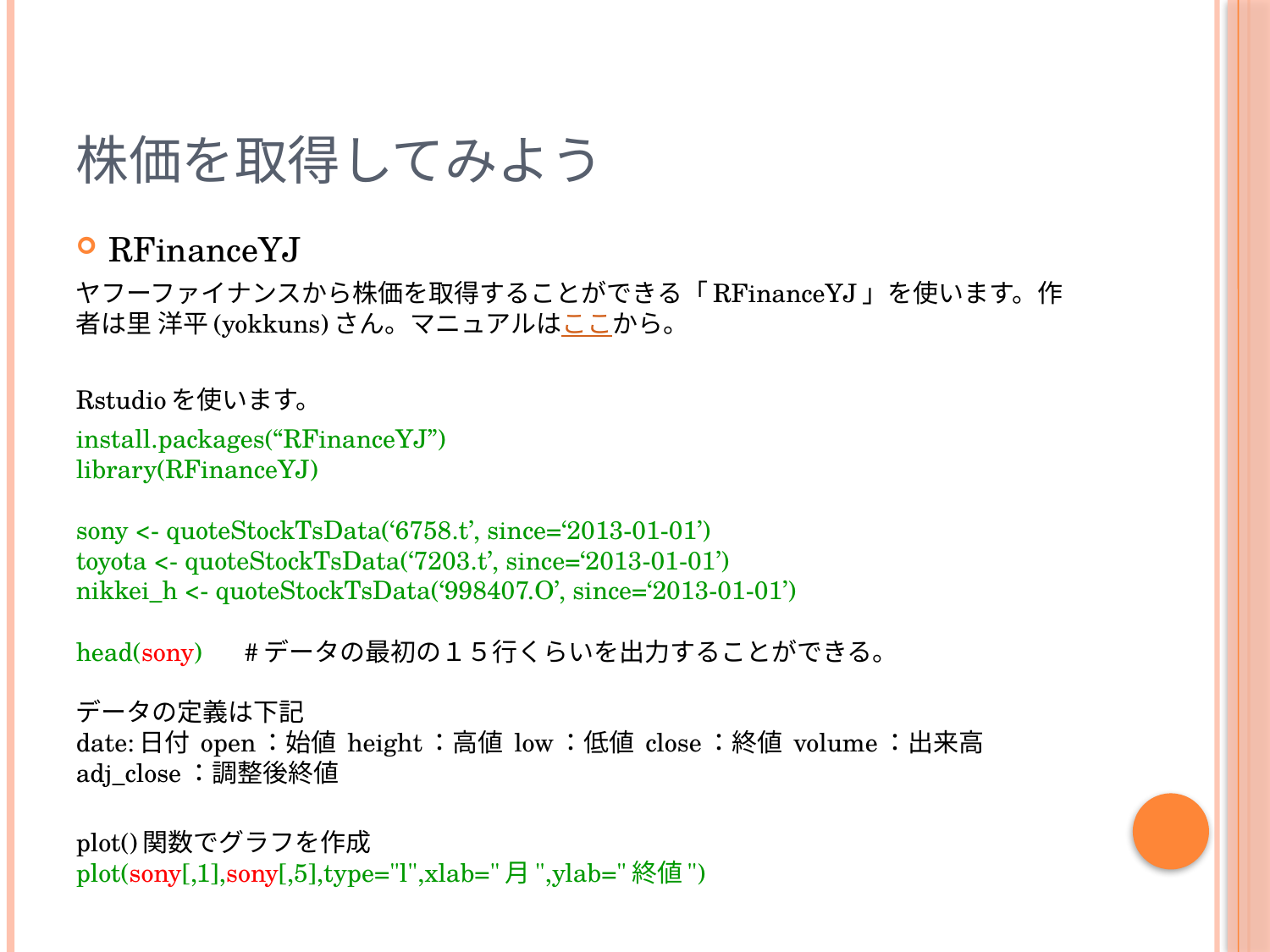

# 株価を取得してみよう
RFinanceYJ
ヤフーファイナンスから株価を取得することができる「RFinanceYJ」を使います。作者は里 洋平(yokkuns)さん。マニュアルはここから。
Rstudioを使います。
install.packages(“RFinanceYJ”)
library(RFinanceYJ)
sony <- quoteStockTsData(‘6758.t’, since=‘2013-01-01’)
toyota <- quoteStockTsData(‘7203.t’, since=‘2013-01-01’)
nikkei_h <- quoteStockTsData(‘998407.O’, since=‘2013-01-01’)
head(sony) 　#データの最初の１５行くらいを出力することができる。
データの定義は下記
date:日付 open：始値 height：高値 low：低値 close：終値 volume：出来高 adj_close：調整後終値
plot()関数でグラフを作成
plot(sony[,1],sony[,5],type="l",xlab="月",ylab="終値")